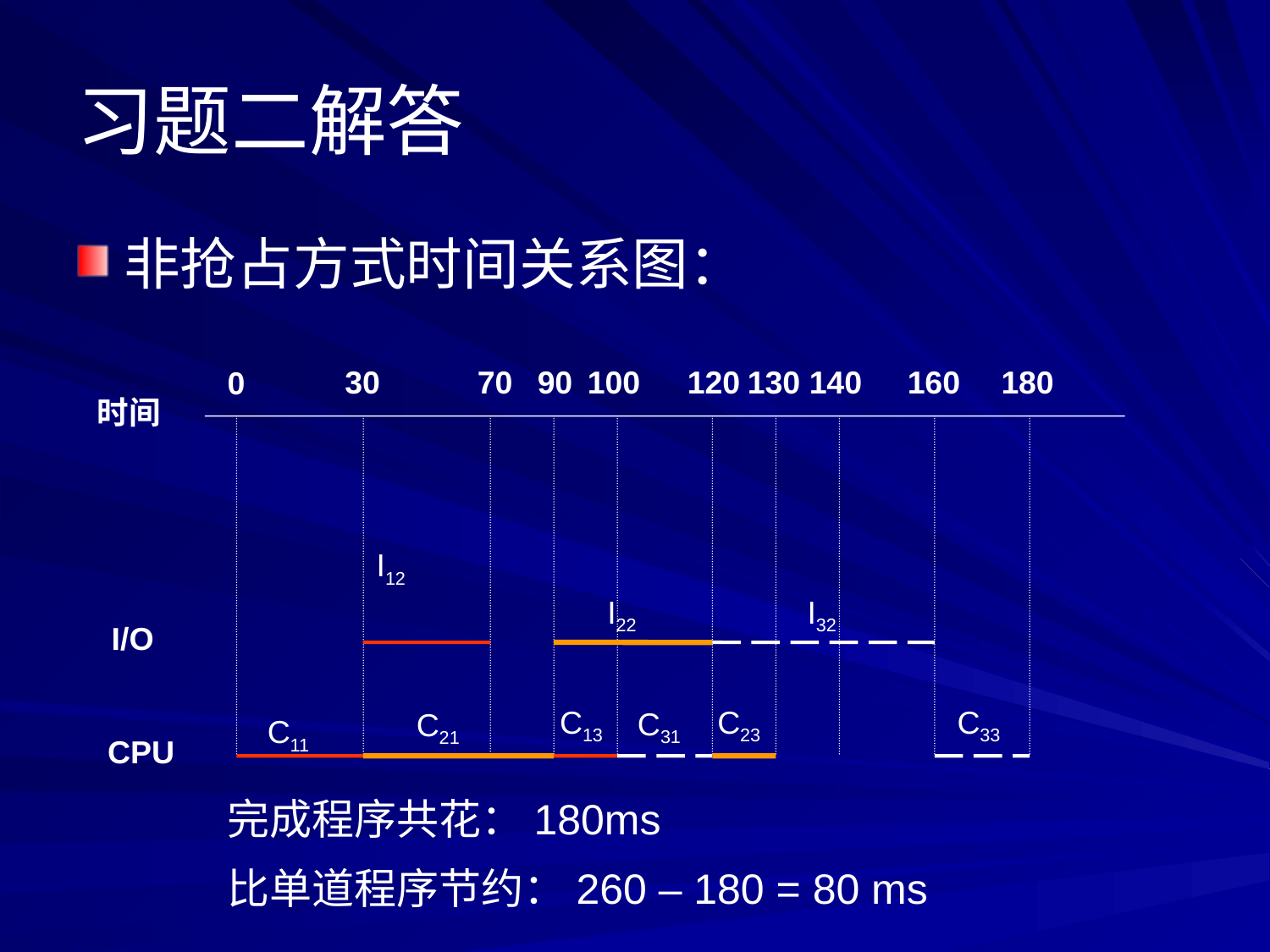

# 习题二解答
非抢占方式时间关系图：
30
70
90
100
120
130
140
160
180
0
时间

I12
I22
I32
I/O

C13
C23
C33
C31
C21
C11
CPU

完成程序共花：180ms
比单道程序节约：260 – 180 = 80 ms